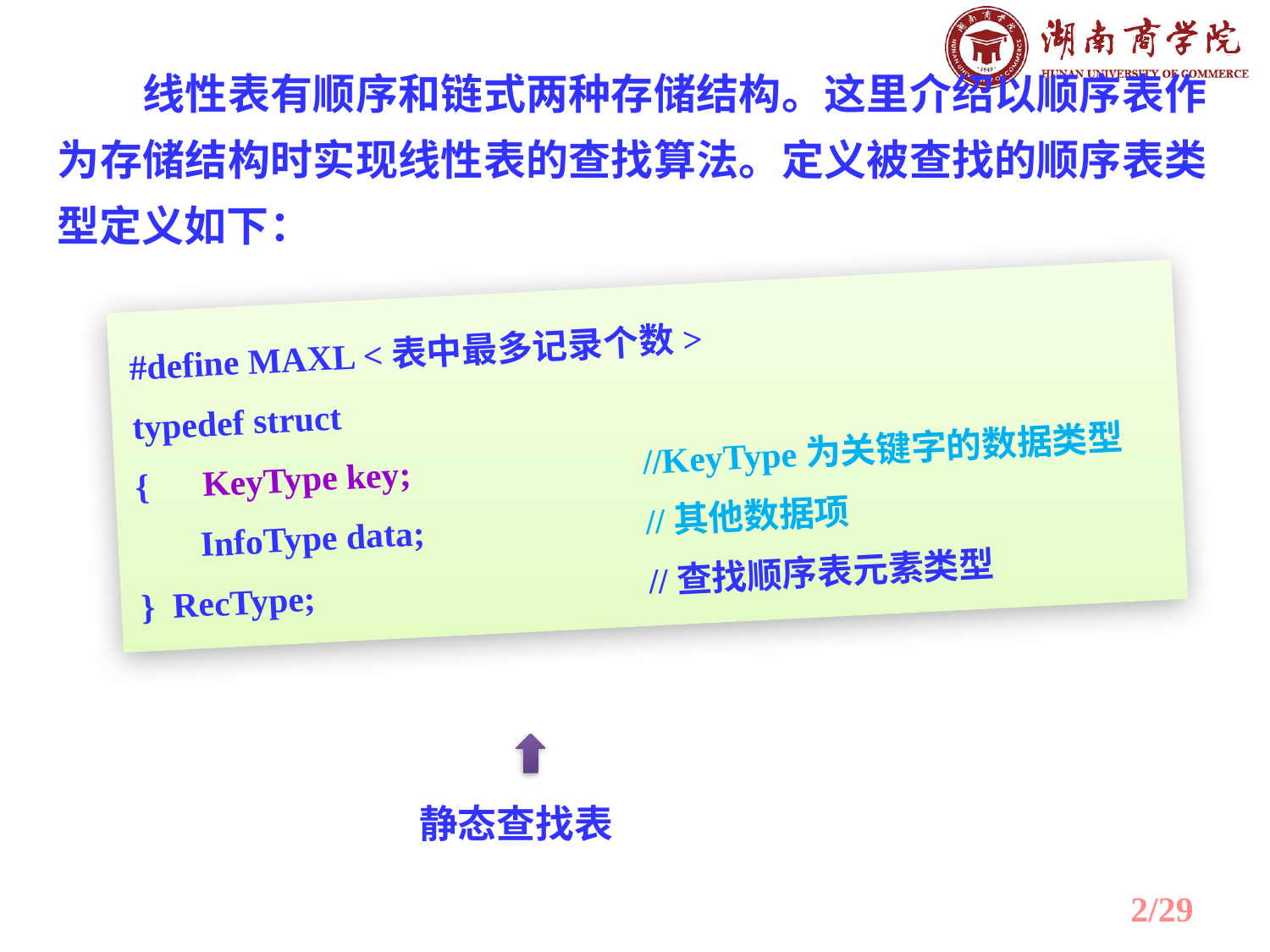

线性表有顺序和链式两种存储结构。这里介绍以顺序表作为存储结构时实现线性表的查找算法。定义被查找的顺序表类型定义如下：
#define MAXL <表中最多记录个数>
typedef struct
{      KeyType key; 	  	//KeyType为关键字的数据类型
       InfoType data;  		//其他数据项
}  RecType;			//查找顺序表元素类型

静态查找表
2/29